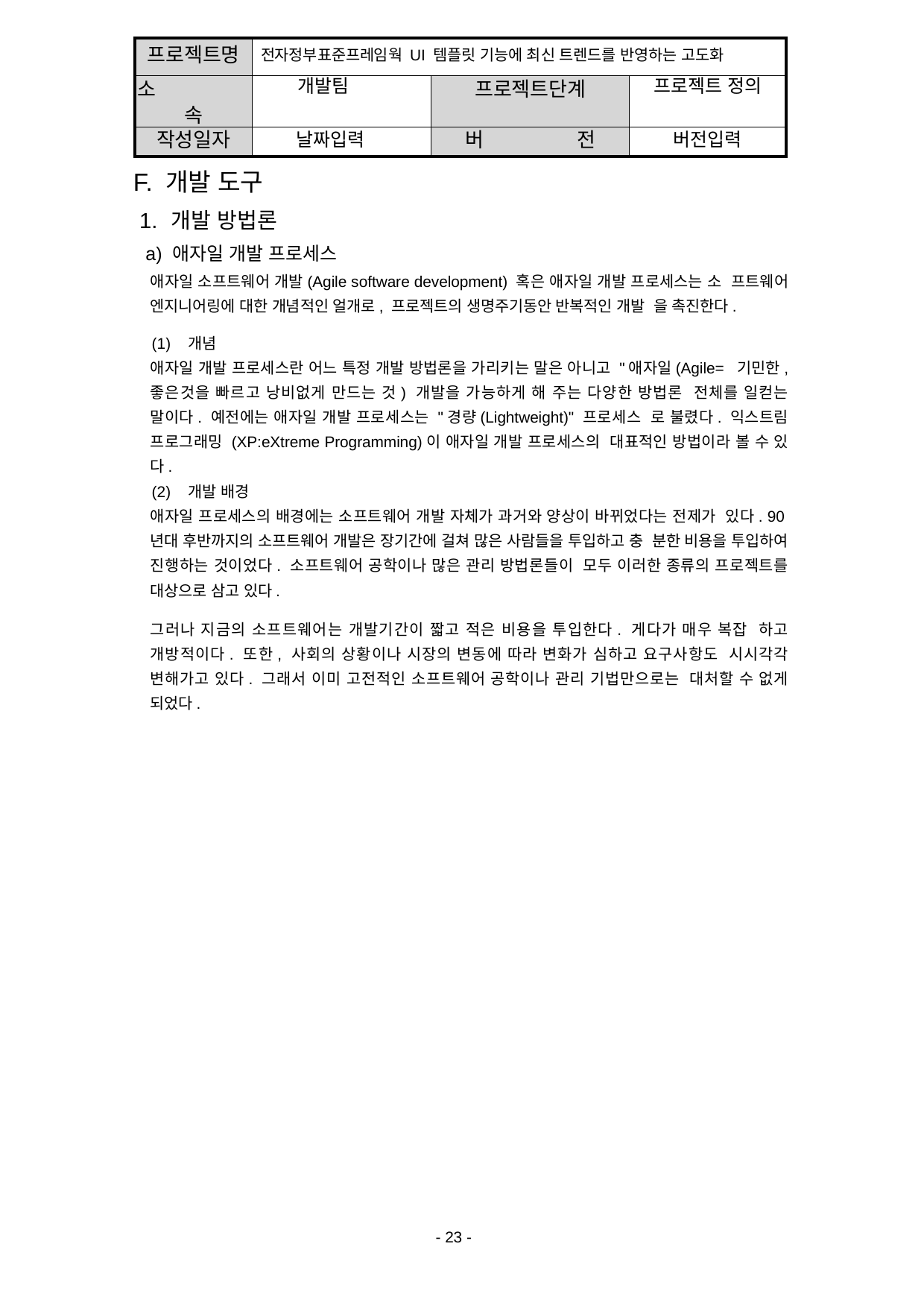

| 프로젝트명 | 전자정부표준프레임웍 UI 템플릿 기능에 최신 트렌드를 반영하는 고도화 |  |  |
| --- | --- | --- | --- |
| 소 속 | 개발팀 | 프로젝트단계 | 프로젝트 정의 |
| 작성일자 | 날짜입력 | 버 전 | 버전입력 |
F. 개발 도구
개발 방법론
애자일 개발 프로세스
애자일 소프트웨어 개발(Agile software development) 혹은 애자일 개발 프로세스는 소  프트웨어 엔지니어링에 대한 개념적인 얼개로, 프로젝트의 생명주기동안 반복적인 개발  을 촉진한다.

개념
애자일 개발 프로세스란 어느 특정 개발 방법론을 가리키는 말은 아니고 "애자일(Agile=  기민한, 좋은것을 빠르고 낭비없게 만드는 것) 개발을 가능하게 해 주는 다양한 방법론  전체를 일컫는 말이다. 예전에는 애자일 개발 프로세스는 "경량(Lightweight)" 프로세스  로 불렸다. 익스트림 프로그래밍 (XP:eXtreme Programming)이 애자일 개발 프로세스의  대표적인 방법이라 볼 수 있다.
개발 배경
애자일 프로세스의 배경에는 소프트웨어 개발 자체가 과거와 양상이 바뀌었다는 전제가  있다. 90년대 후반까지의 소프트웨어 개발은 장기간에 걸쳐 많은 사람들을 투입하고 충  분한 비용을 투입하여 진행하는 것이었다. 소프트웨어 공학이나 많은 관리 방법론들이  모두 이러한 종류의 프로젝트를 대상으로 삼고 있다.

그러나 지금의 소프트웨어는 개발기간이 짧고 적은 비용을 투입한다. 게다가 매우 복잡  하고 개방적이다. 또한, 사회의 상황이나 시장의 변동에 따라 변화가 심하고 요구사항도  시시각각 변해가고 있다. 그래서 이미 고전적인 소프트웨어 공학이나 관리 기법만으로는  대처할 수 없게 되었다.
- 23 -